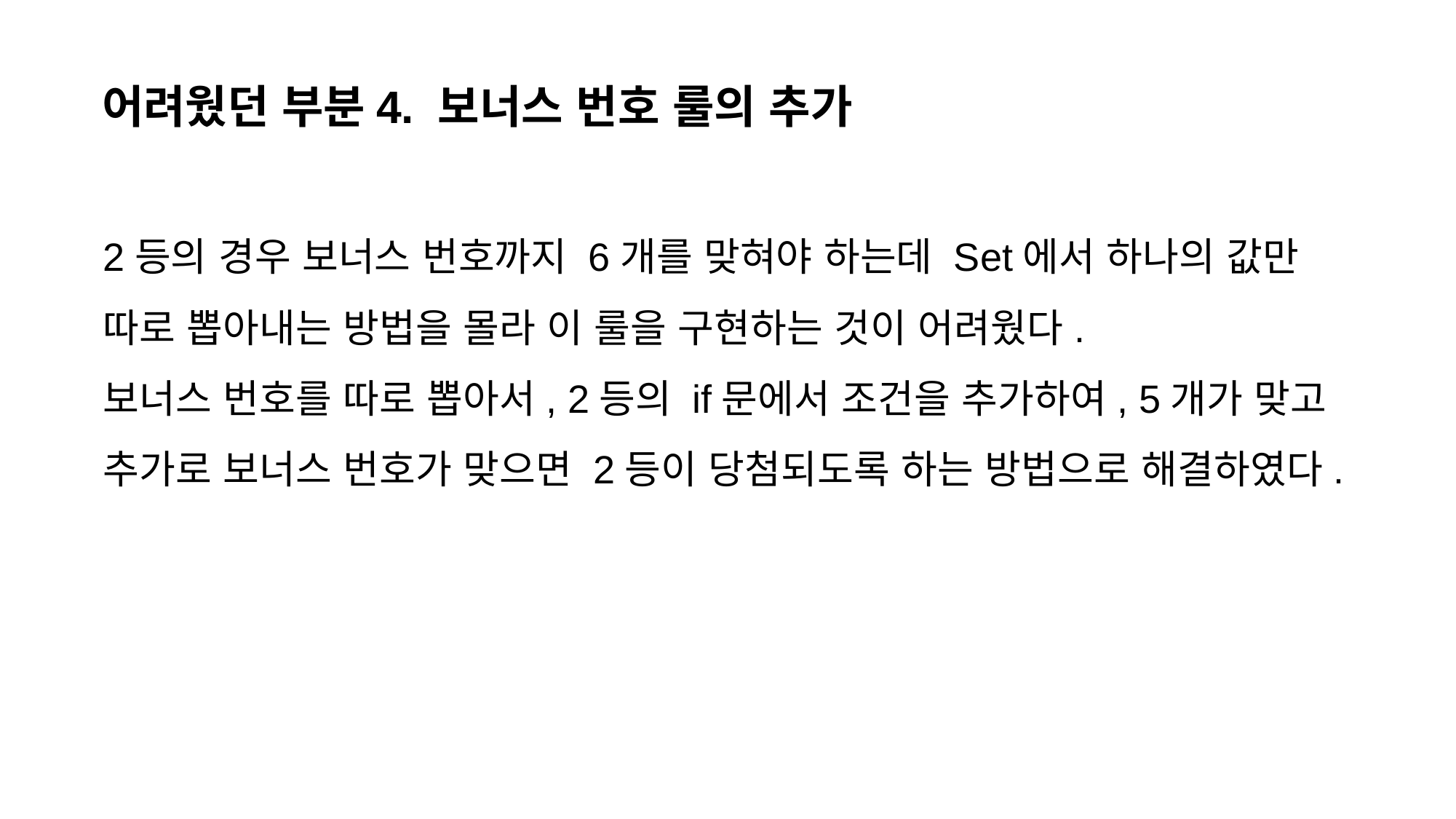

어려웠던 부분4. 보너스 번호 룰의 추가
2등의 경우 보너스 번호까지 6개를 맞혀야 하는데 Set에서 하나의 값만 따로 뽑아내는 방법을 몰라 이 룰을 구현하는 것이 어려웠다.
보너스 번호를 따로 뽑아서, 2등의 if문에서 조건을 추가하여, 5개가 맞고 추가로 보너스 번호가 맞으면 2등이 당첨되도록 하는 방법으로 해결하였다.